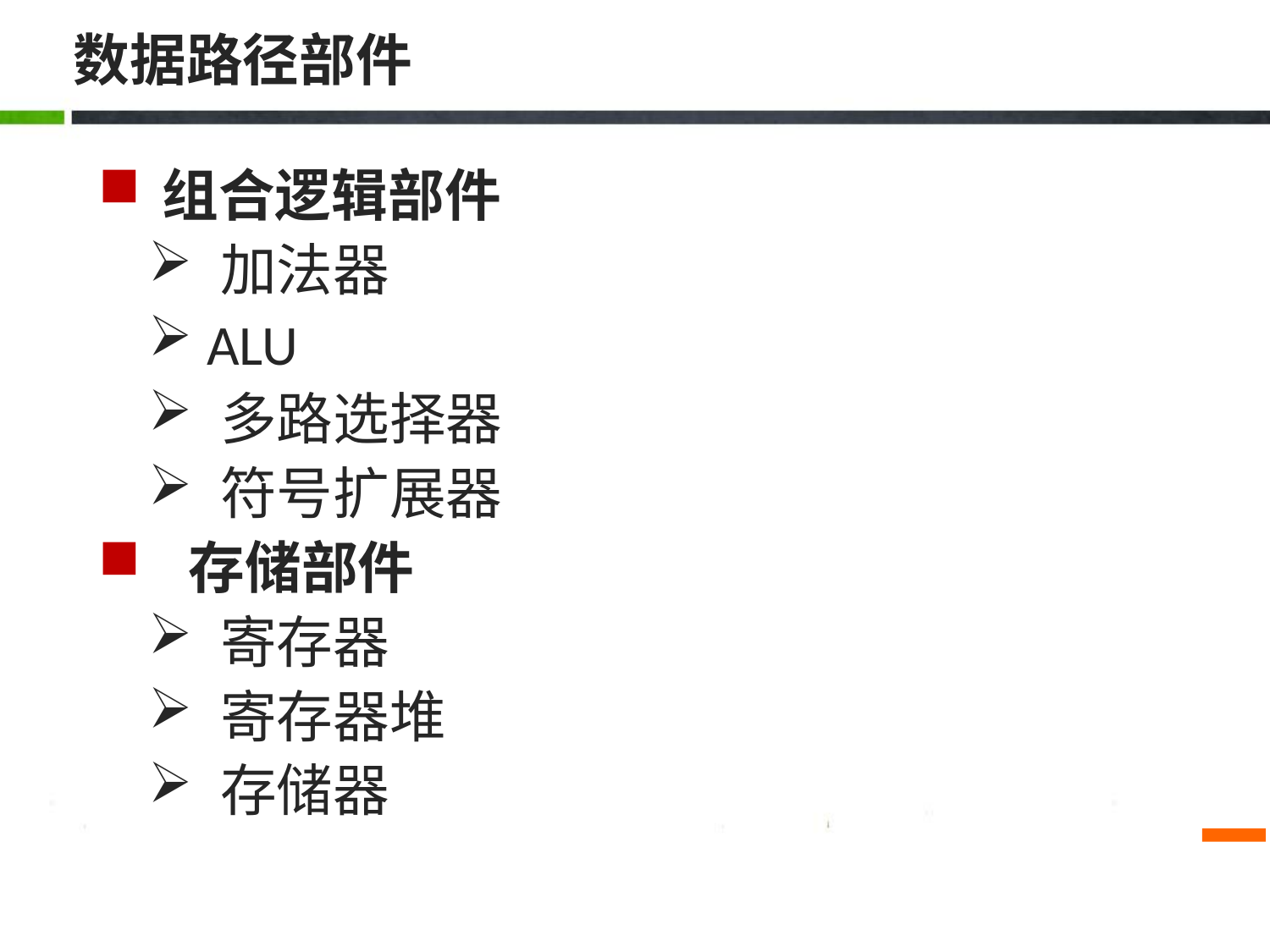

# 数据路径部件
组合逻辑部件
 加法器
 ALU
 多路选择器
 符号扩展器
 存储部件
 寄存器
 寄存器堆
 存储器